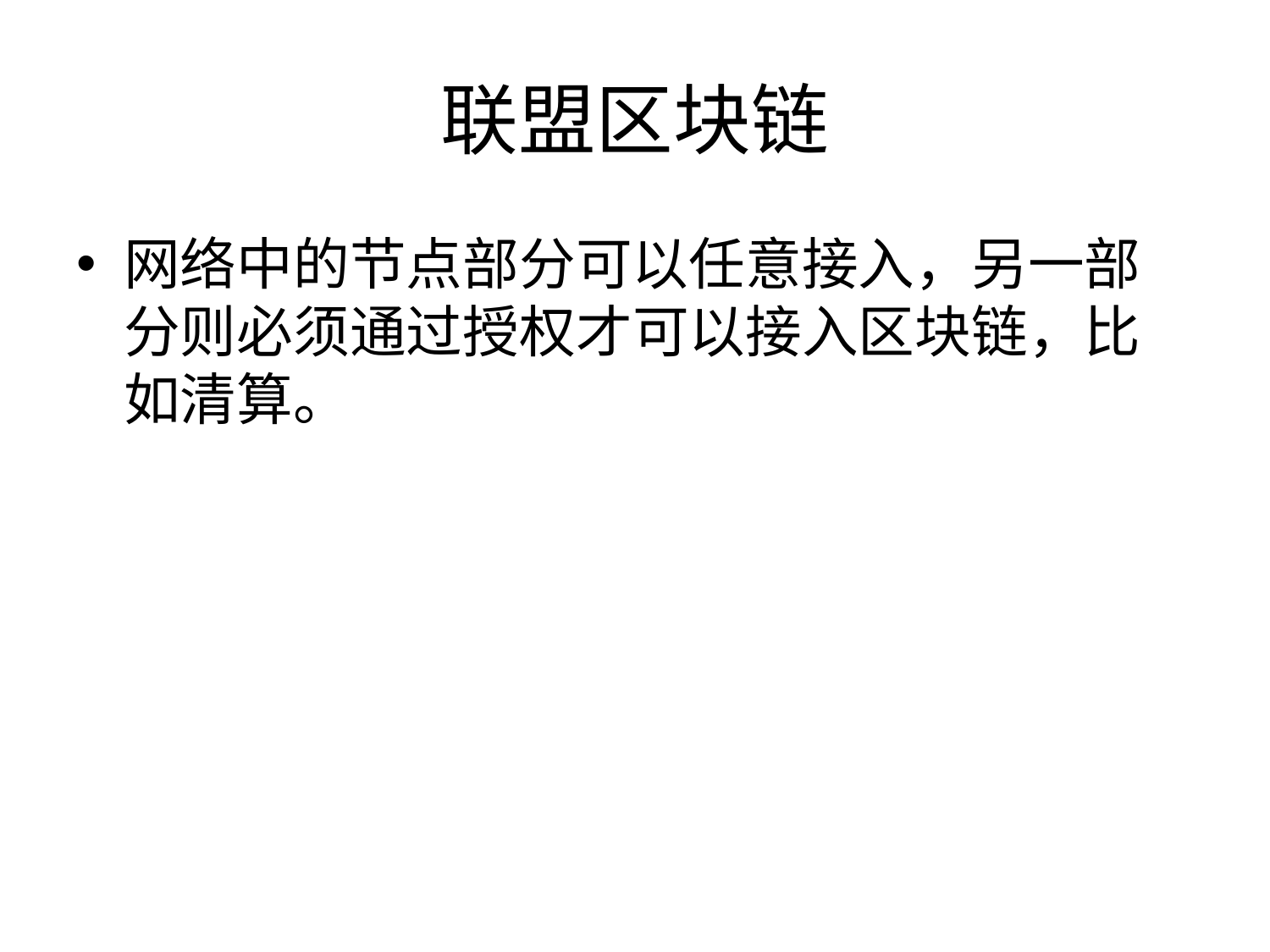

# 联盟区块链
网络中的节点部分可以任意接入，另一部分则必须通过授权才可以接入区块链，比如清算。